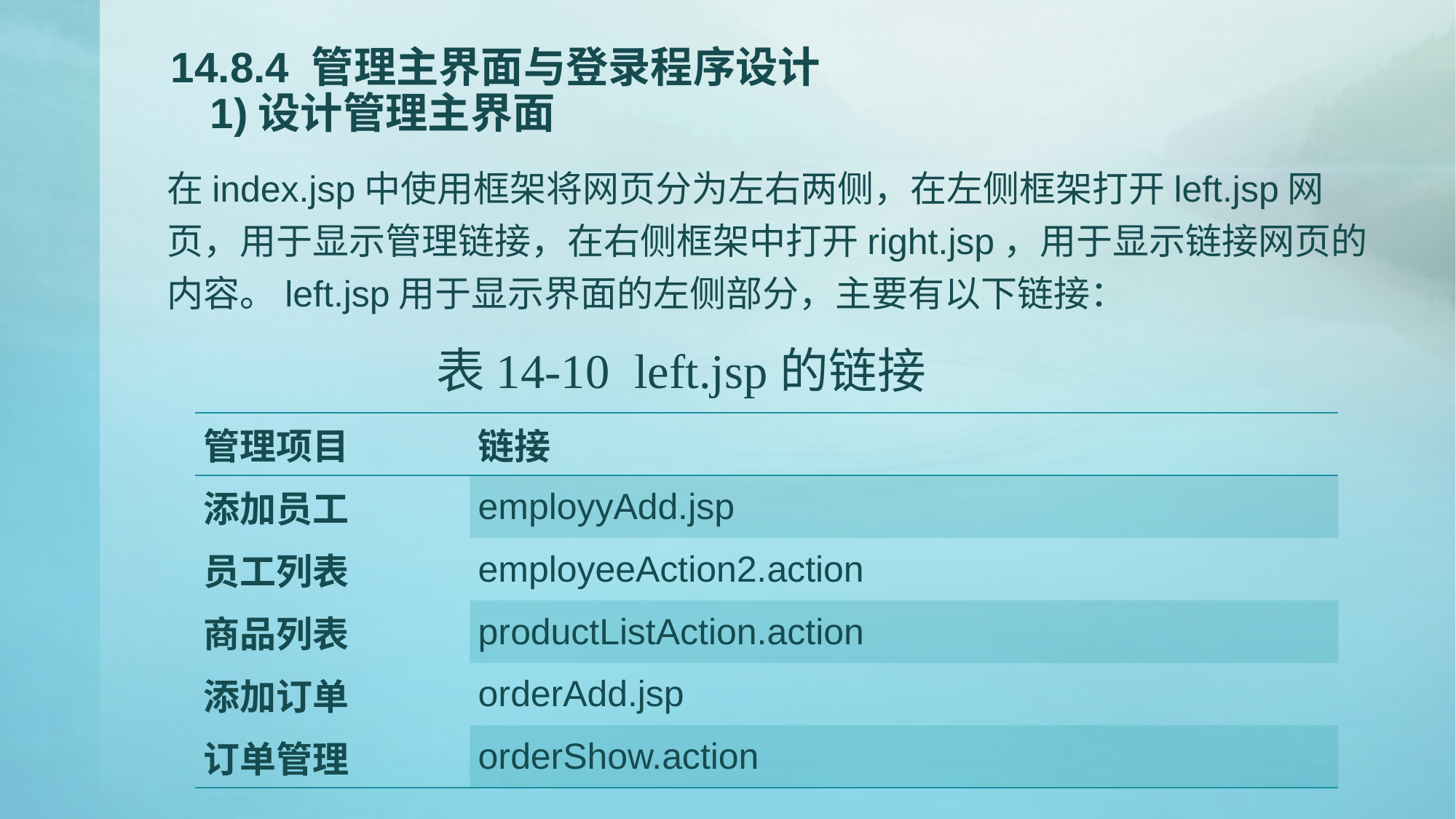

# 14.8.4 管理主界面与登录程序设计 1)设计管理主界面
在index.jsp中使用框架将网页分为左右两侧，在左侧框架打开left.jsp网页，用于显示管理链接，在右侧框架中打开right.jsp，用于显示链接网页的内容。left.jsp用于显示界面的左侧部分，主要有以下链接：
表14-10  left.jsp的链接
| 管理项目 | 链接 |
| --- | --- |
| 添加员工 | employyAdd.jsp |
| 员工列表 | employeeAction2.action |
| 商品列表 | productListAction.action |
| 添加订单 | orderAdd.jsp |
| 订单管理 | orderShow.action |